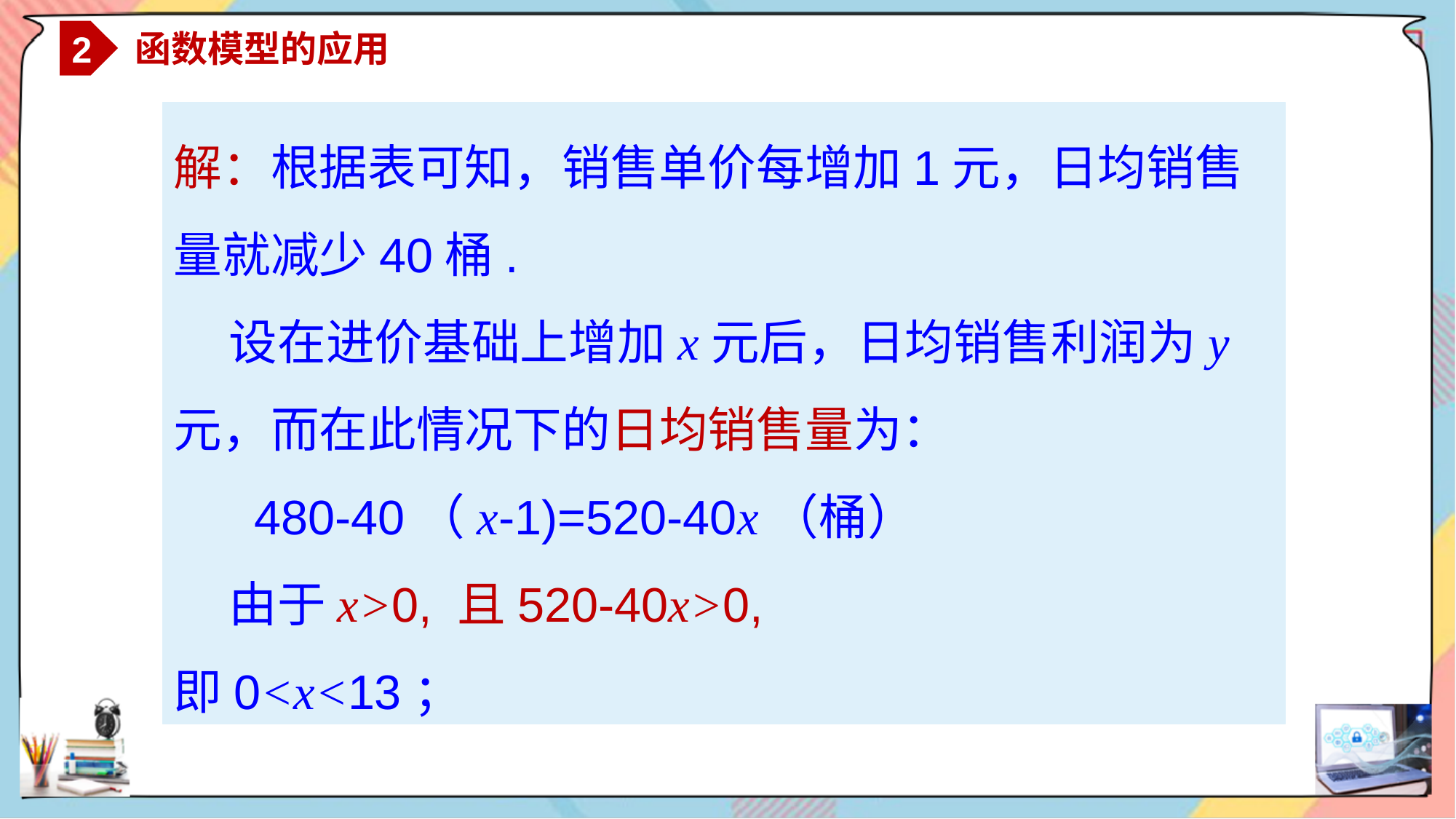

2
 函数模型的应用
解：根据表可知，销售单价每增加1元，日均销售量就减少40桶.
    设在进价基础上增加x元后，日均销售利润为y元，而在此情况下的日均销售量为：
      480-40（x-1)=520-40x（桶）
    由于x>0, 且520-40x>0,
即0<x<13；